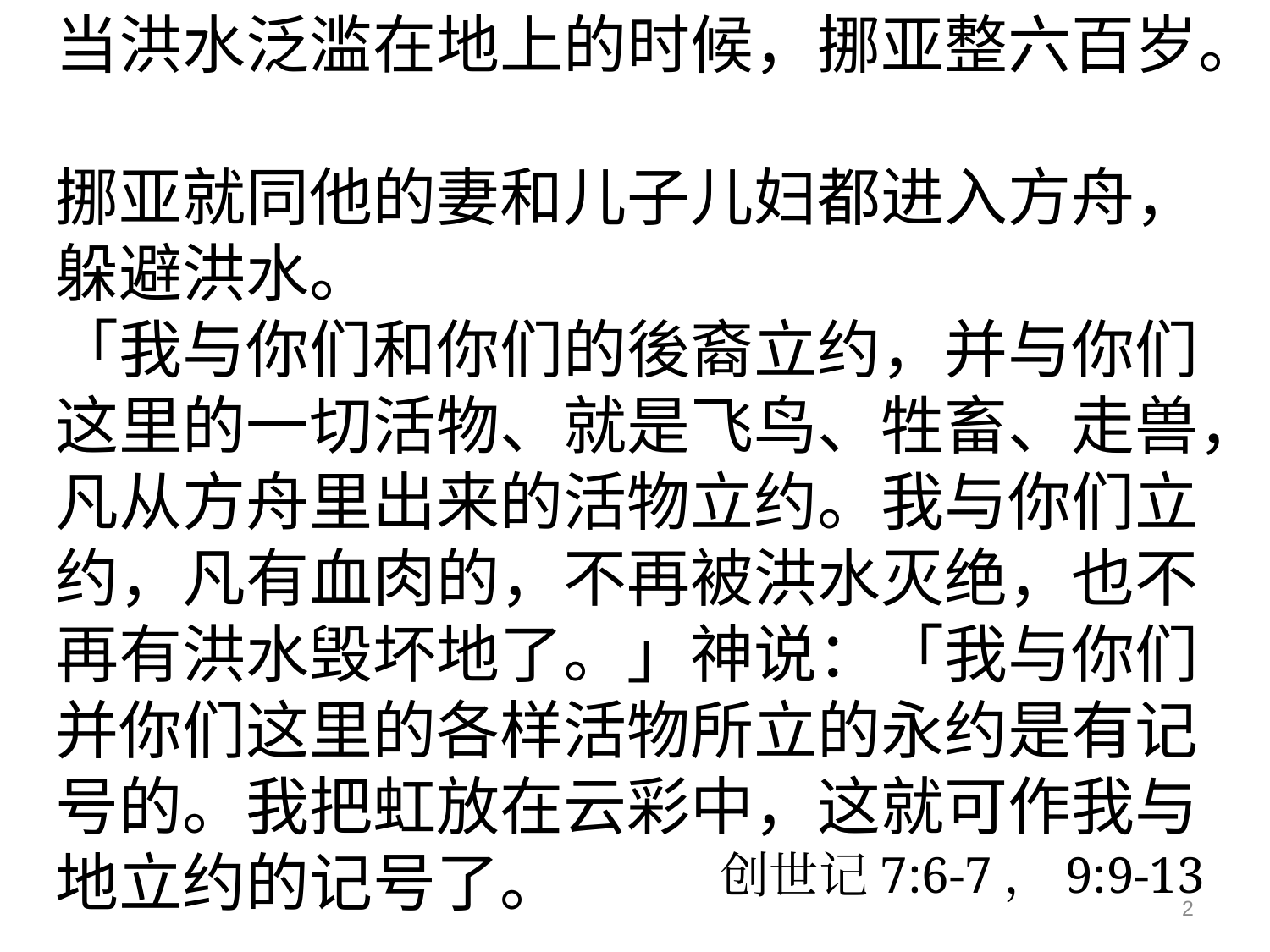

当洪水泛滥在地上的时候，挪亚整六百岁。
挪亚就同他的妻和儿子儿妇都进入方舟，躲避洪水。
「我与你们和你们的後裔立约，并与你们这里的一切活物、就是飞鸟、牲畜、走兽，凡从方舟里出来的活物立约。我与你们立约，凡有血肉的，不再被洪水灭绝，也不再有洪水毁坏地了。」神说：「我与你们并你们这里的各样活物所立的永约是有记号的。我把虹放在云彩中，这就可作我与地立约的记号了。
创世记7:6-7，9:9-13
2